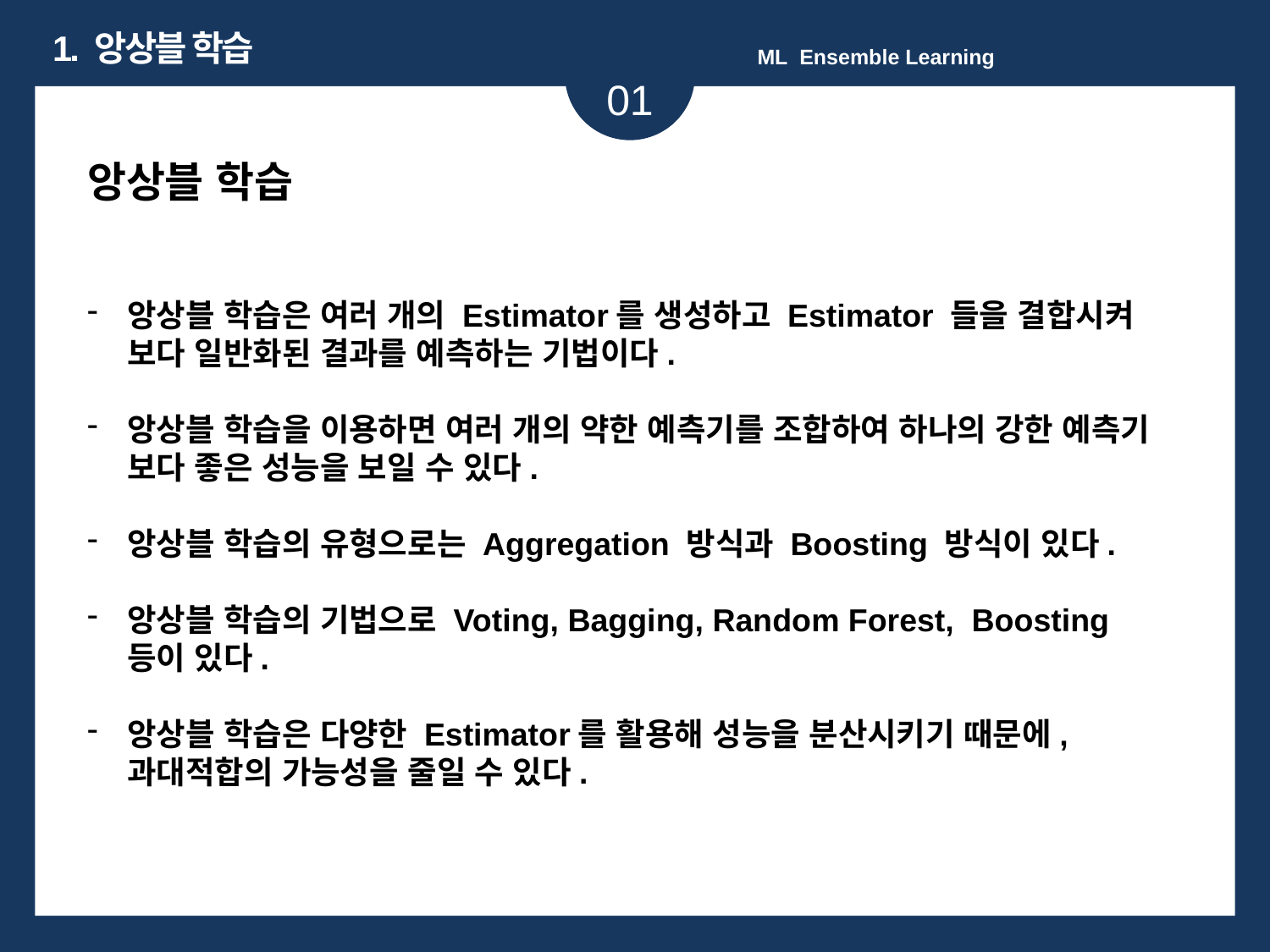

1. 앙상블 학습
ML  Ensemble Learning
01

앙상블 학습

앙상블 학습은 여러 개의 Estimator를 생성하고 Estimator 들을 결합시켜 보다 일반화된 결과를 예측하는 기법이다.

앙상블 학습을 이용하면 여러 개의 약한 예측기를 조합하여 하나의 강한 예측기 보다 좋은 성능을 보일 수 있다.

앙상블 학습의 유형으로는 Aggregation 방식과 Boosting 방식이 있다.

앙상블 학습의 기법으로 Voting, Bagging, Random Forest,  Boosting 등이 있다.

앙상블 학습은 다양한 Estimator를 활용해 성능을 분산시키기 때문에, 과대적합의 가능성을 줄일 수 있다.